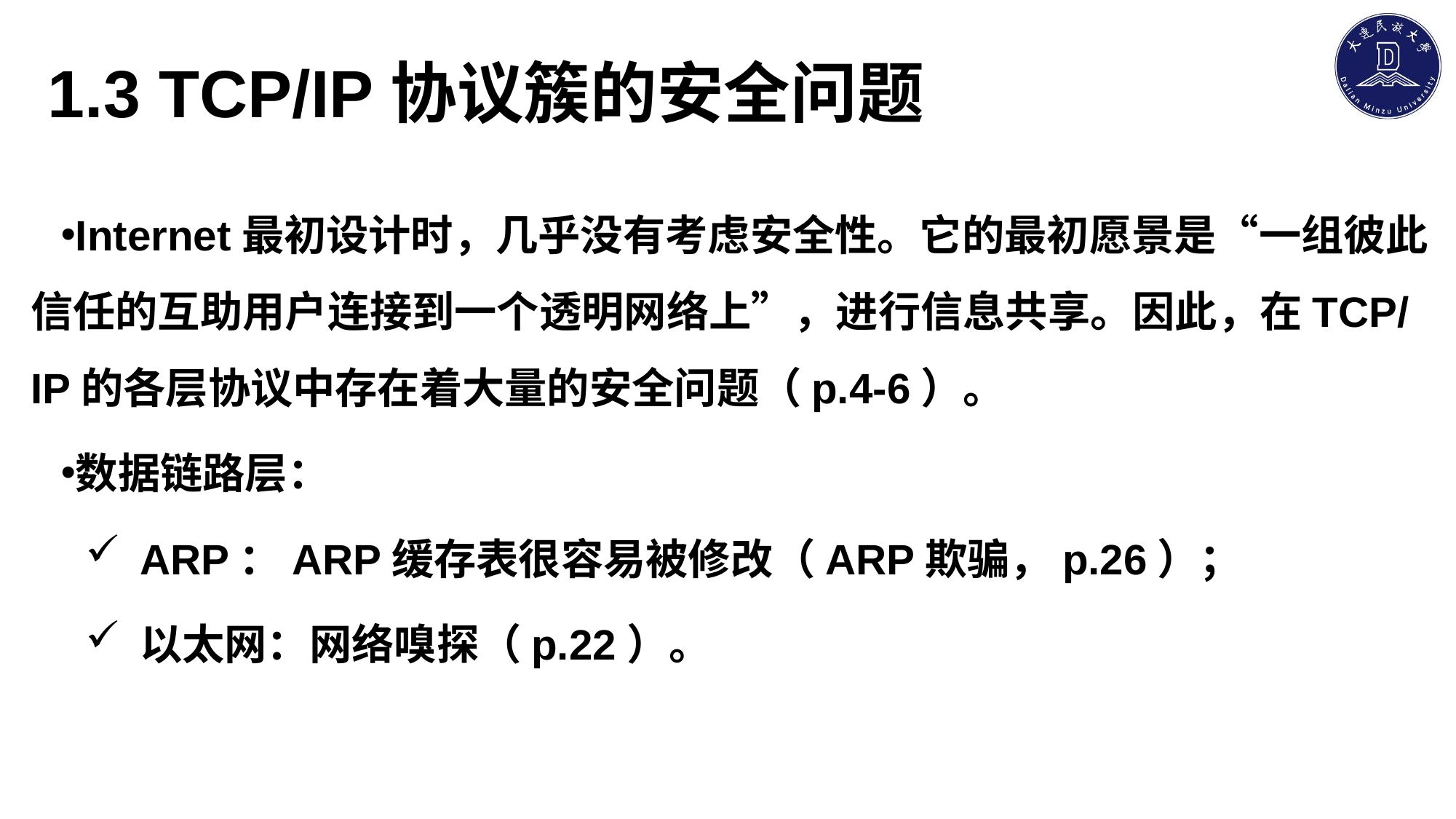

# 1.3 TCP/IP协议簇的安全问题
Internet最初设计时，几乎没有考虑安全性。它的最初愿景是“一组彼此信任的互助用户连接到一个透明网络上”，进行信息共享。因此，在TCP/IP的各层协议中存在着大量的安全问题（p.4-6）。
数据链路层：
ARP：ARP缓存表很容易被修改（ARP欺骗，p.26）；
以太网：网络嗅探（p.22）。